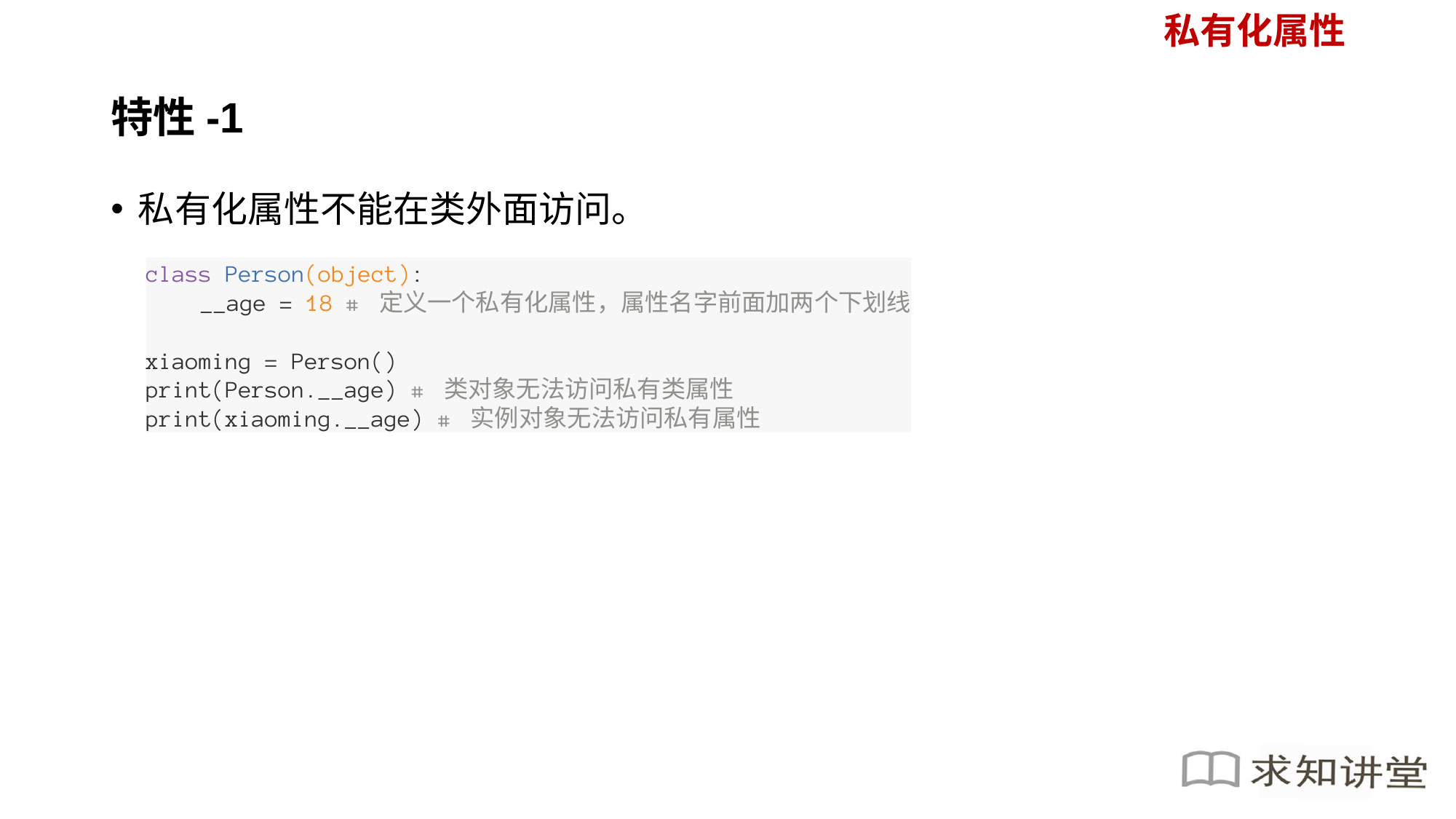

私有化属性
# 特性-1
私有化属性不能在类外面访问。

class Person(object):
__age = 18 # 定义一个私有化属性，属性名字前面加两个下划线

xiaoming = Person()
print(Person.__age) # 类对象无法访问私有类属性
print(xiaoming.__age) # 实例对象无法访问私有属性